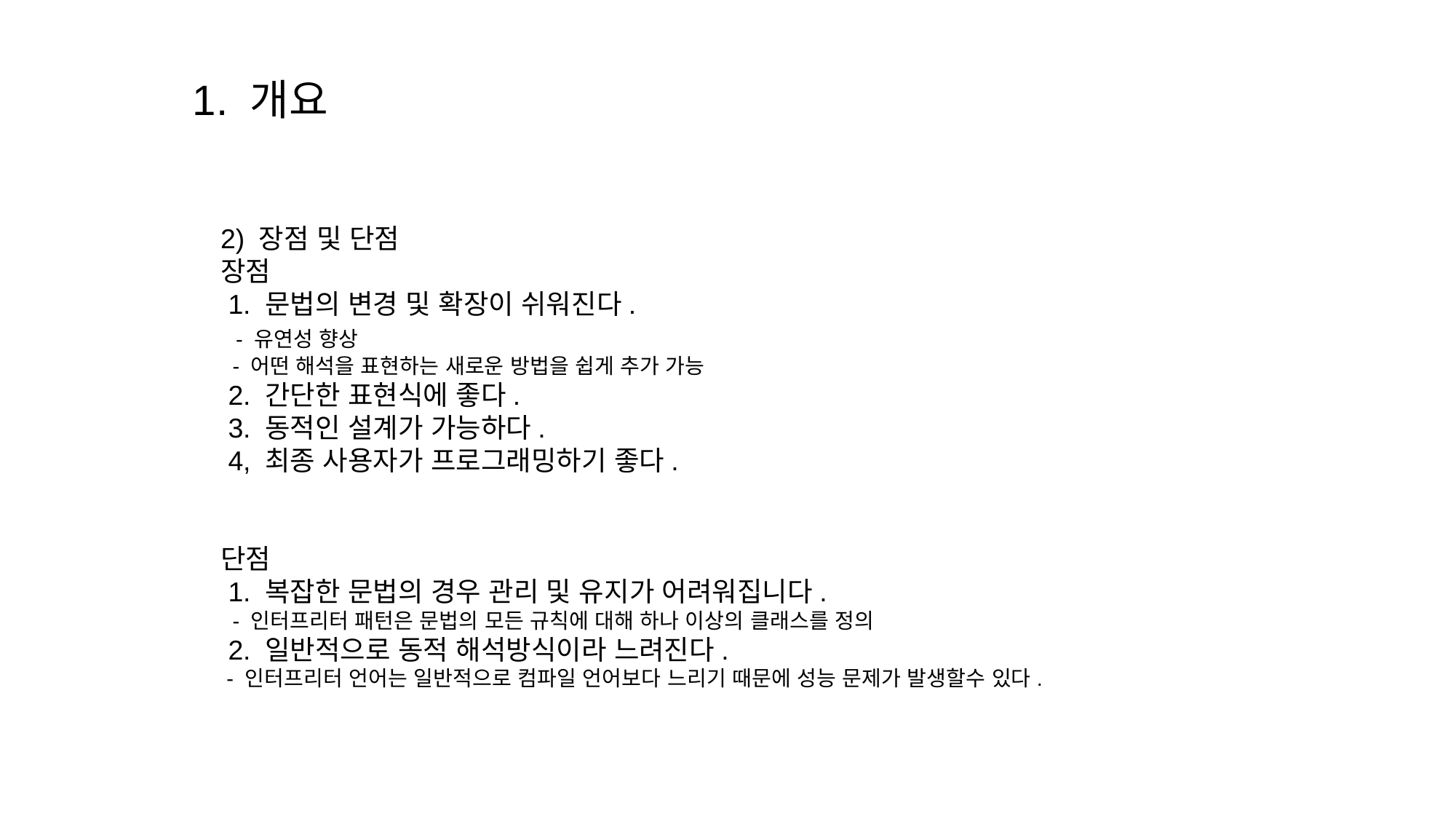

1. 개요
2) 장점 및 단점
장점
 1. 문법의 변경 및 확장이 쉬워진다.
  - 유연성 향상
  - 어떤 해석을 표현하는 새로운 방법을 쉽게 추가 가능
 2. 간단한 표현식에 좋다.
 3. 동적인 설계가 가능하다.
 4, 최종 사용자가 프로그래밍하기 좋다.

단점
 1. 복잡한 문법의 경우 관리 및 유지가 어려워집니다.
  - 인터프리터 패턴은 문법의 모든 규칙에 대해 하나 이상의 클래스를 정의
 2. 일반적으로 동적 해석방식이라 느려진다.
 - 인터프리터 언어는 일반적으로 컴파일 언어보다 느리기 때문에 성능 문제가 발생할수 있다.